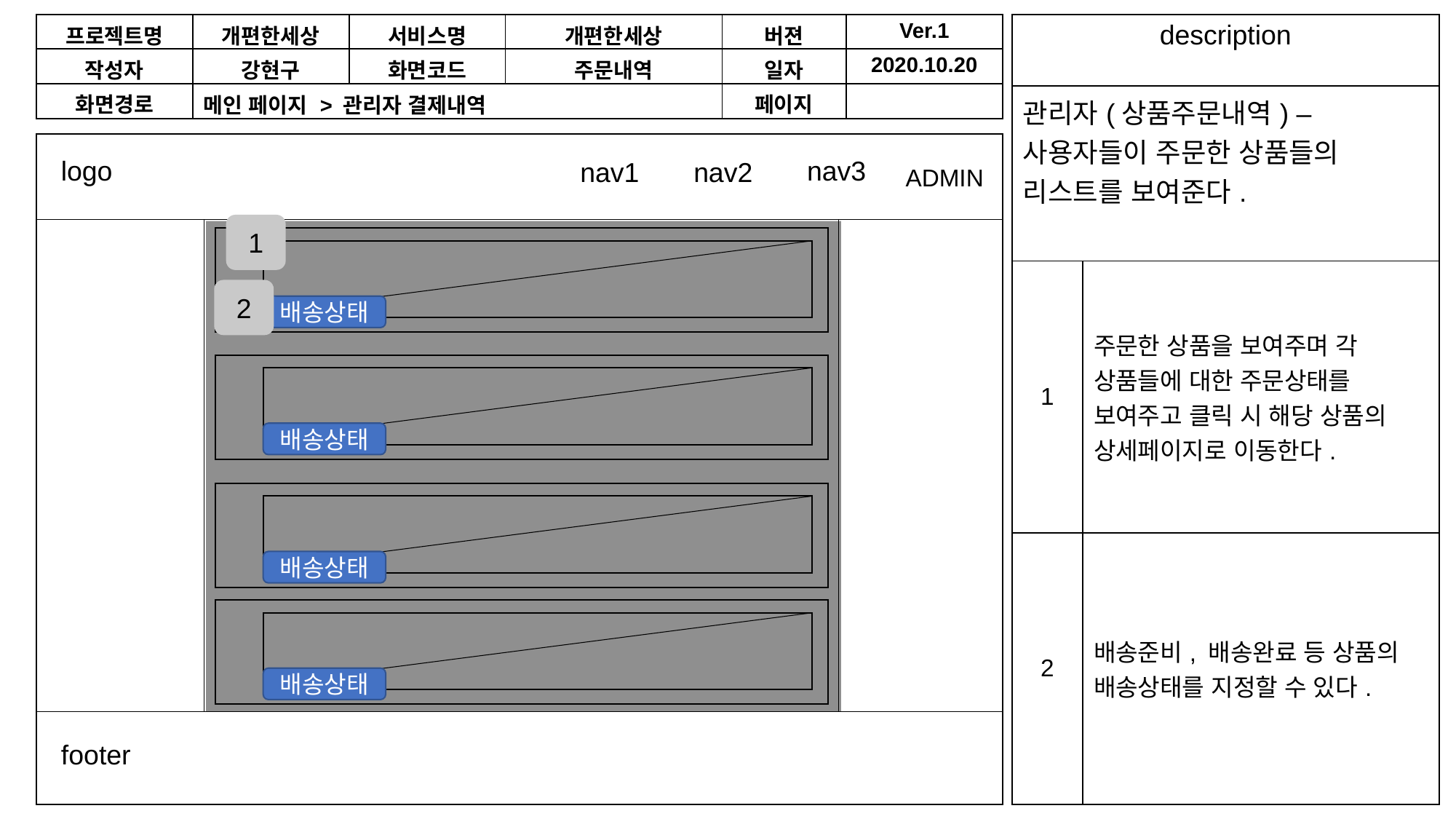

| 프로젝트명 | 개편한세상 | 서비스명 | 개편한세상 | 버젼 | Ver.1 |
| --- | --- | --- | --- | --- | --- |
| 작성자 | 강현구 | 화면코드 | 주문내역 | 일자 | 2020.10.20 |
| 화면경로 | 메인 페이지 > 관리자 결제내역 |  |  | 페이지 |  |
| description |  |
| --- | --- |
| 관리자(상품주문내역) – 사용자들이 주문한 상품들의 리스트를 보여준다. |  |
| 1 | 주문한 상품을 보여주며 각 상품들에 대한 주문상태를 보여주고 클릭 시 해당 상품의 상세페이지로 이동한다. |
| 2 | 배송준비, 배송완료 등 상품의 배송상태를 지정할 수 있다. |

logo
nav3
nav1
nav2
ADMIN
1

2
배송상태

배송상태

배송상태

배송상태
footer